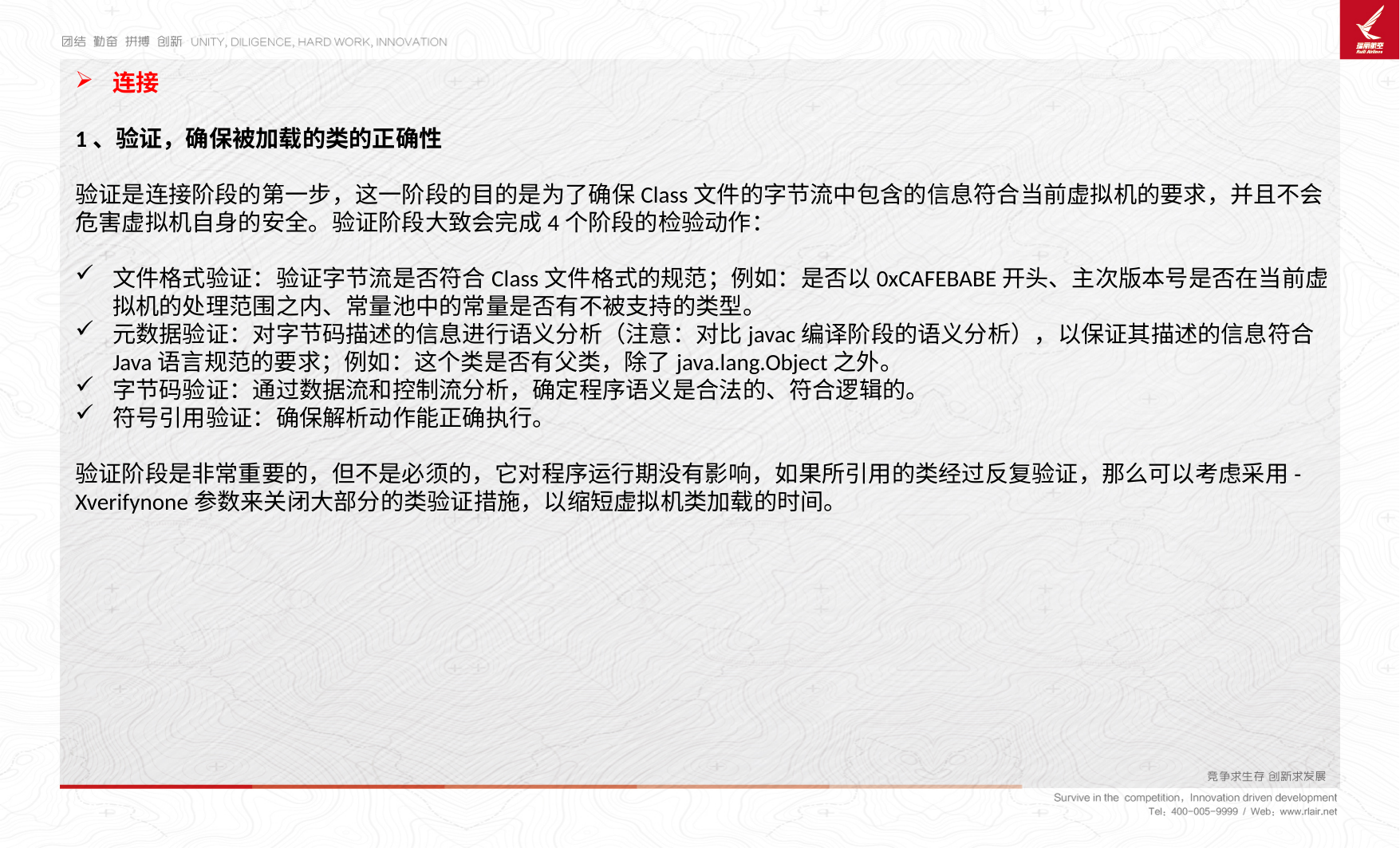

连接

1、验证，确保被加载的类的正确性

验证是连接阶段的第一步，这一阶段的目的是为了确保Class文件的字节流中包含的信息符合当前虚拟机的要求，并且不会危害虚拟机自身的安全。验证阶段大致会完成4个阶段的检验动作：

文件格式验证：验证字节流是否符合Class文件格式的规范；例如：是否以0xCAFEBABE开头、主次版本号是否在当前虚拟机的处理范围之内、常量池中的常量是否有不被支持的类型。
元数据验证：对字节码描述的信息进行语义分析（注意：对比javac编译阶段的语义分析），以保证其描述的信息符合Java语言规范的要求；例如：这个类是否有父类，除了java.lang.Object之外。
字节码验证：通过数据流和控制流分析，确定程序语义是合法的、符合逻辑的。
符号引用验证：确保解析动作能正确执行。

验证阶段是非常重要的，但不是必须的，它对程序运行期没有影响，如果所引用的类经过反复验证，那么可以考虑采用-Xverifynone参数来关闭大部分的类验证措施，以缩短虚拟机类加载的时间。